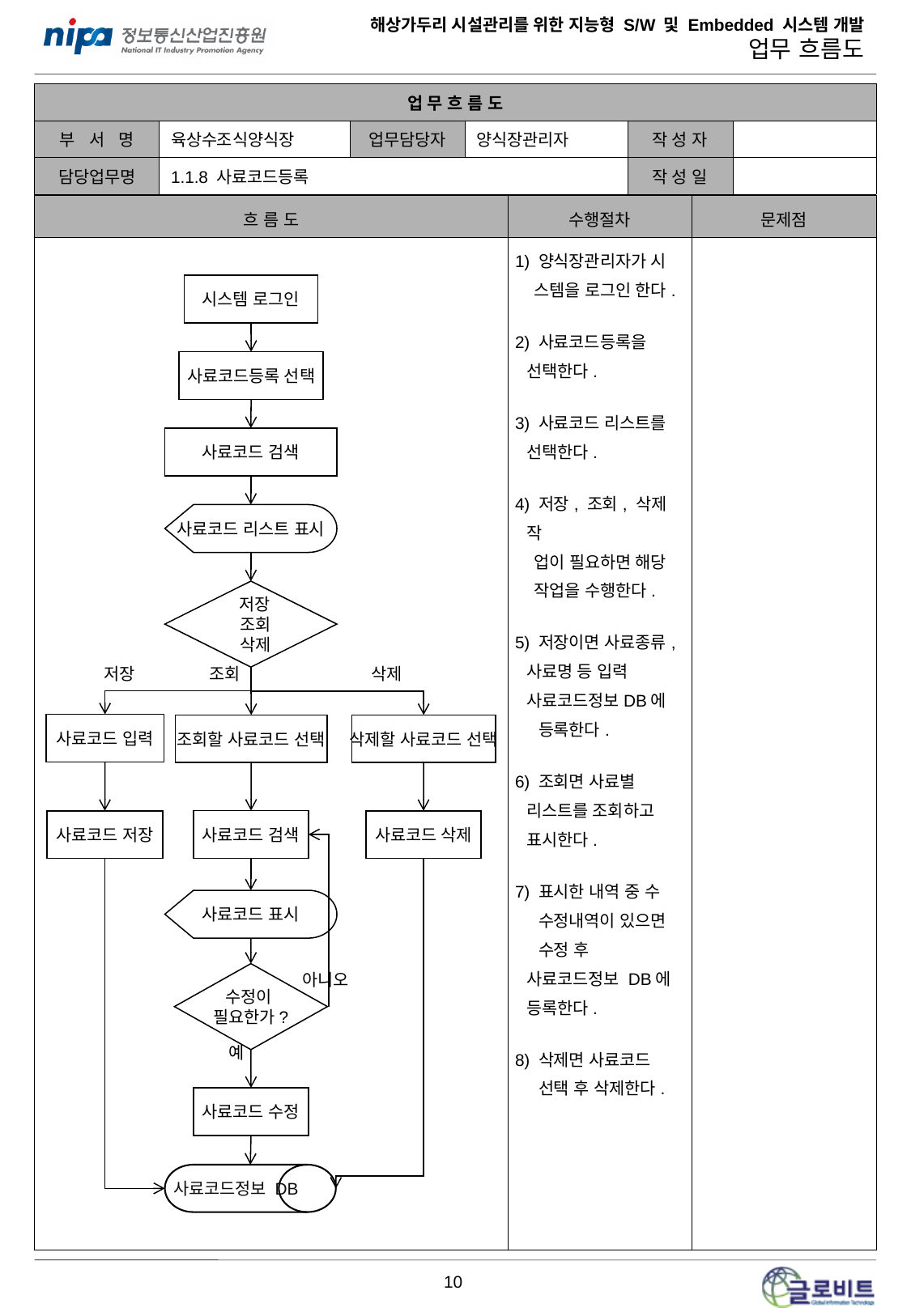

| 업 무 흐 름 도 |  |  |  |  |  |
| --- | --- | --- | --- | --- | --- |
| 부 서 명 | 육상수조식양식장 | 업무담당자 | 양식장관리자 | 작 성 자 |  |
| 담당업무명 | 1.1.8 사료코드등록 |  |  | 작 성 일 |  |
| 흐 름 도 | 수행절차 | 문제점 |
| --- | --- | --- |
|  | 1) 양식장관리자가 시 스템을 로그인 한다. 2) 사료코드등록을 선택한다. 3) 사료코드 리스트를 선택한다. 4) 저장, 조회, 삭제 작 업이 필요하면 해당 작업을 수행한다. 5) 저장이면 사료종류,사료명 등 입력 사료코드정보DB에 등록한다. 6) 조회면 사료별 리스트를 조회하고 표시한다. 7) 표시한 내역 중 수 수정내역이 있으면 수정 후 사료코드정보 DB에 등록한다. 8) 삭제면 사료코드 선택 후 삭제한다. |  |
시스템 로그인
사료코드등록 선택
사료코드 검색
사료코드 리스트 표시
 저장
 조회
 삭제
저장
조회
삭제
사료코드 입력
조회할 사료코드 선택
삭제할 사료코드 선택
사료코드 검색
사료코드 저장
사료코드 삭제
사료코드 표시
수정이
필요한가?
아니오
예
사료코드 수정
사료코드정보 DB